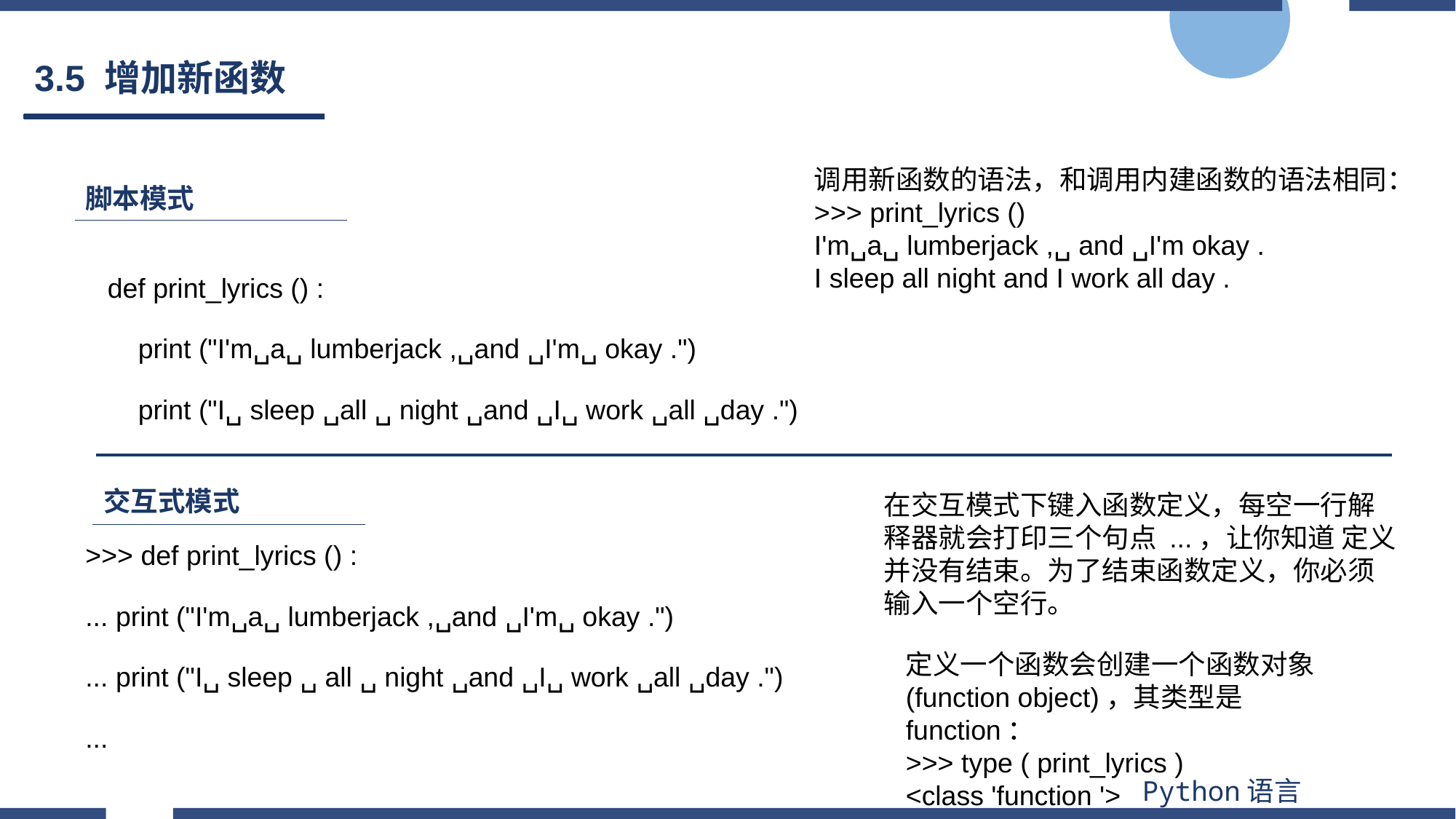

# 3.5 增加新函数
调用新函数的语法，和调用内建函数的语法相同：
>>> print_lyrics ()
I'm␣a␣ lumberjack ,␣ and ␣I'm okay .
I sleep all night and I work all day .
脚本模式
def print_lyrics () :
    print ("I'm␣a␣ lumberjack ,␣and ␣I'm␣ okay .")
    print ("I␣ sleep ␣all ␣ night ␣and ␣I␣ work ␣all ␣day .")
交互式模式
在交互模式下键入函数定义，每空一行解释器就会打印三个句点 ...，让你知道 定义并没有结束。为了结束函数定义，你必须输入一个空行。
>>> def print_lyrics () :
... print ("I'm␣a␣ lumberjack ,␣and ␣I'm␣ okay .")
... print ("I␣ sleep ␣ all ␣ night ␣and ␣I␣ work ␣all ␣day .")
...
定义一个函数会创建一个函数对象 (function object)，其类型是 function：
>>> type ( print_lyrics )
<class 'function '>